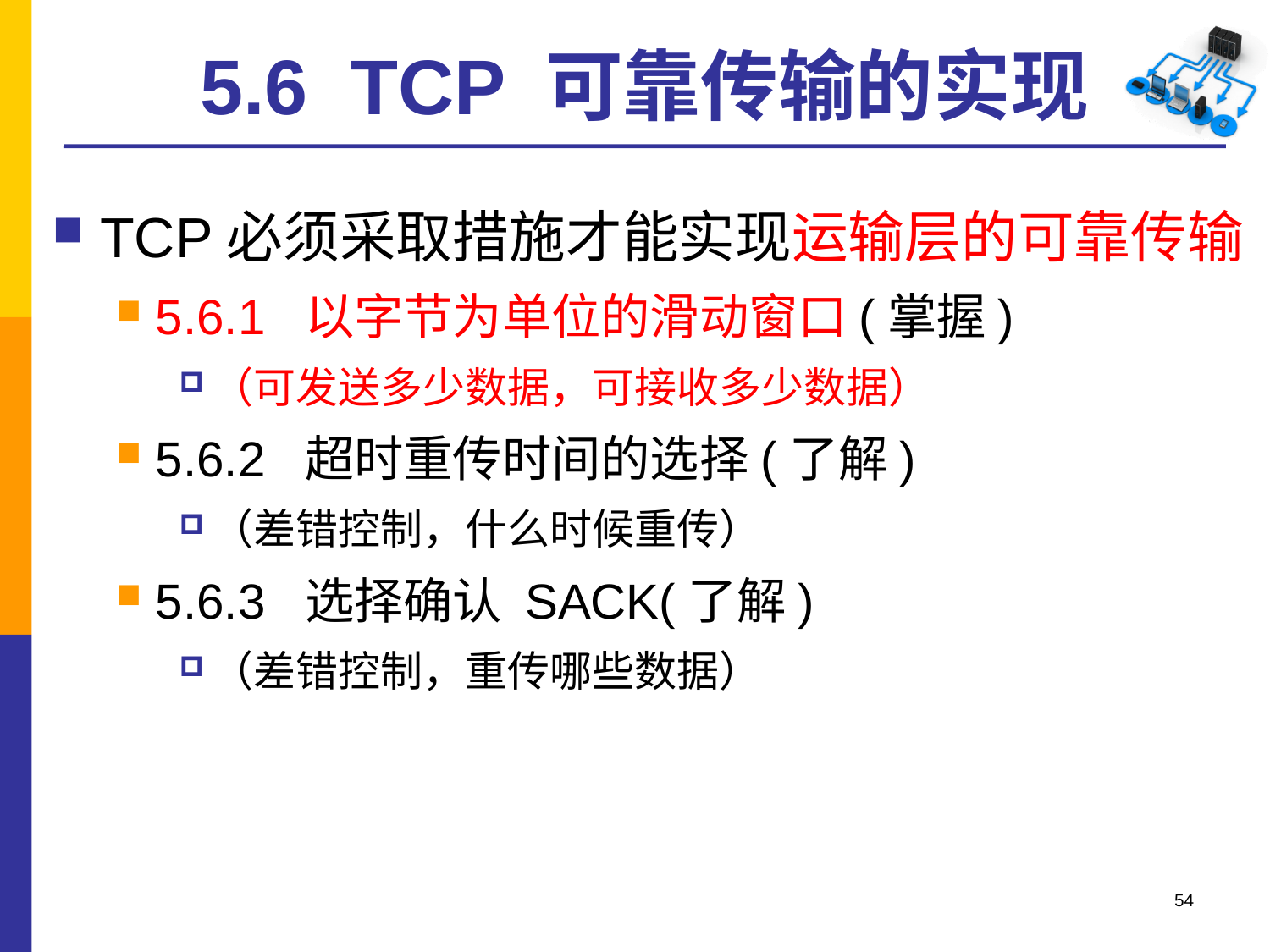

# 5.6  TCP 可靠传输的实现
TCP必须采取措施才能实现运输层的可靠传输
5.6.1  以字节为单位的滑动窗口(掌握)
（可发送多少数据，可接收多少数据）
5.6.2  超时重传时间的选择(了解)
（差错控制，什么时候重传）
5.6.3  选择确认 SACK(了解)
（差错控制，重传哪些数据）

54